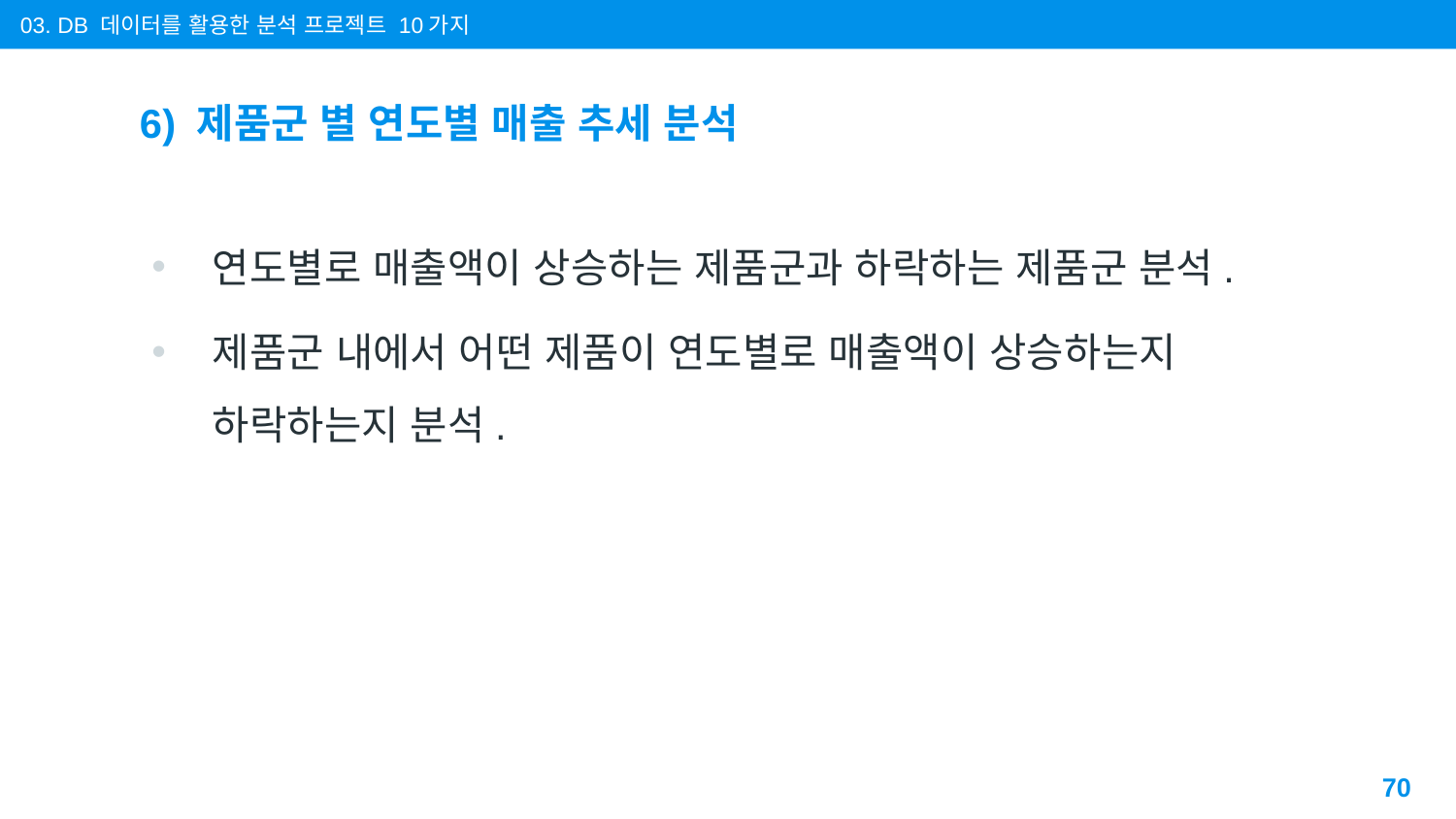

03. DB 데이터를 활용한 분석 프로젝트 10가지
# 6) 제품군 별 연도별 매출 추세 분석
연도별로 매출액이 상승하는 제품군과 하락하는 제품군 분석.
제품군 내에서 어떤 제품이 연도별로 매출액이 상승하는지 하락하는지 분석.
70